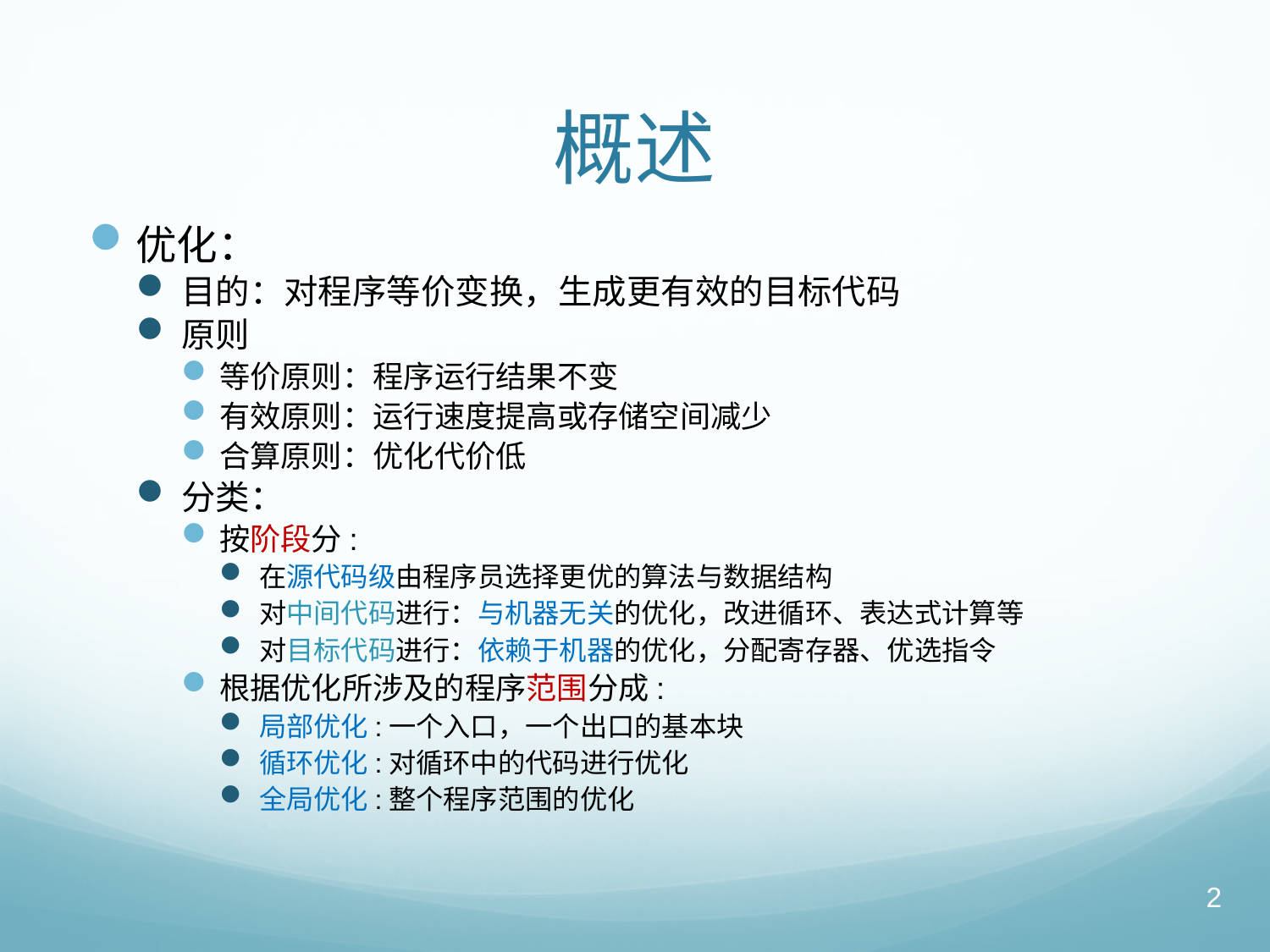

# 概述
优化：
目的：对程序等价变换，生成更有效的目标代码
原则
等价原则：程序运行结果不变
有效原则：运行速度提高或存储空间减少
合算原则：优化代价低
分类：
按阶段分:
在源代码级由程序员选择更优的算法与数据结构
对中间代码进行：与机器无关的优化，改进循环、表达式计算等
对目标代码进行：依赖于机器的优化，分配寄存器、优选指令
根据优化所涉及的程序范围分成:
局部优化:一个入口，一个出口的基本块
循环优化:对循环中的代码进行优化
全局优化:整个程序范围的优化
2